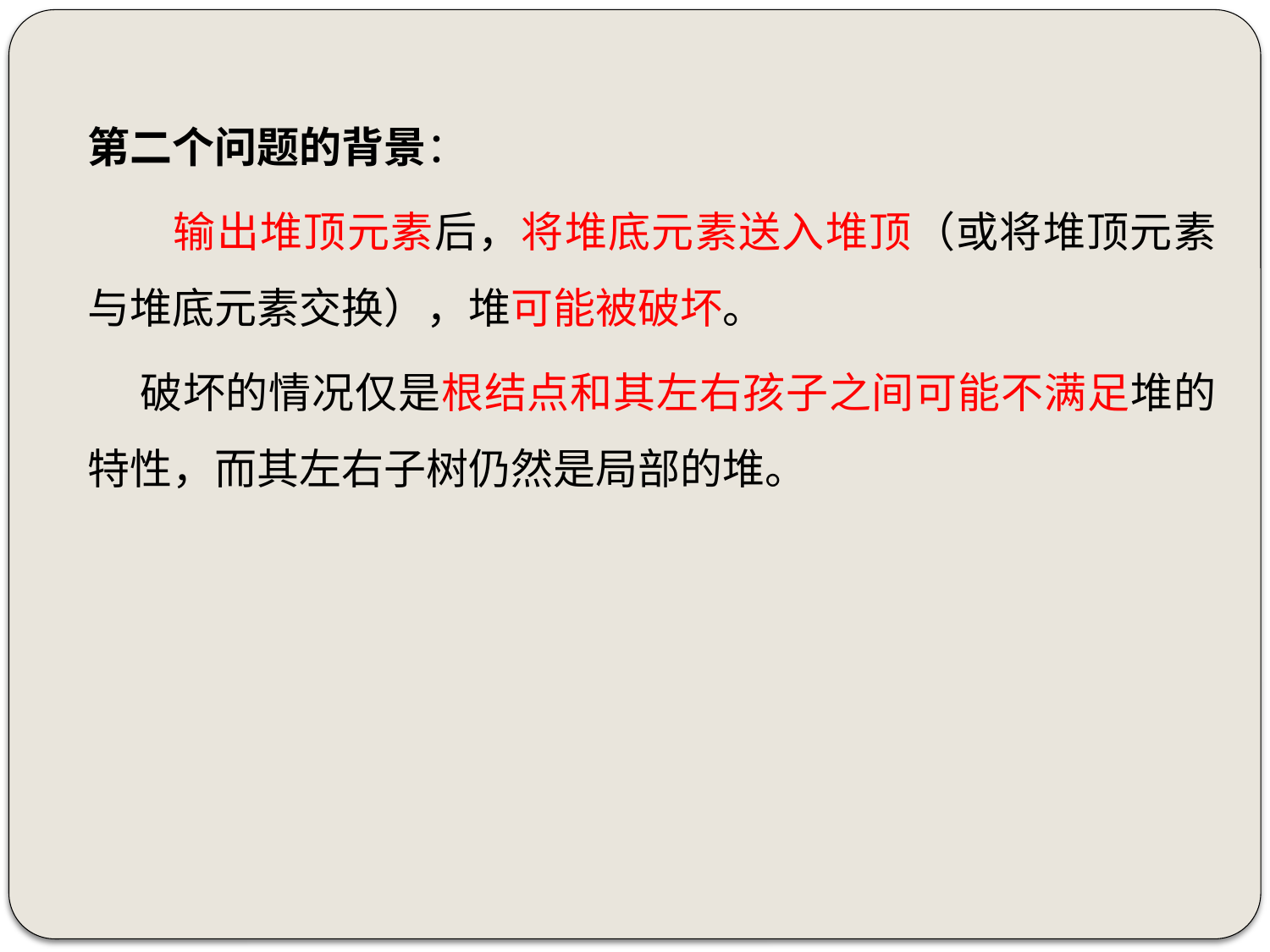

第二个问题的背景：
       输出堆顶元素后，将堆底元素送入堆顶（或将堆顶元素与堆底元素交换），堆可能被破坏。
    破坏的情况仅是根结点和其左右孩子之间可能不满足堆的特性，而其左右子树仍然是局部的堆。